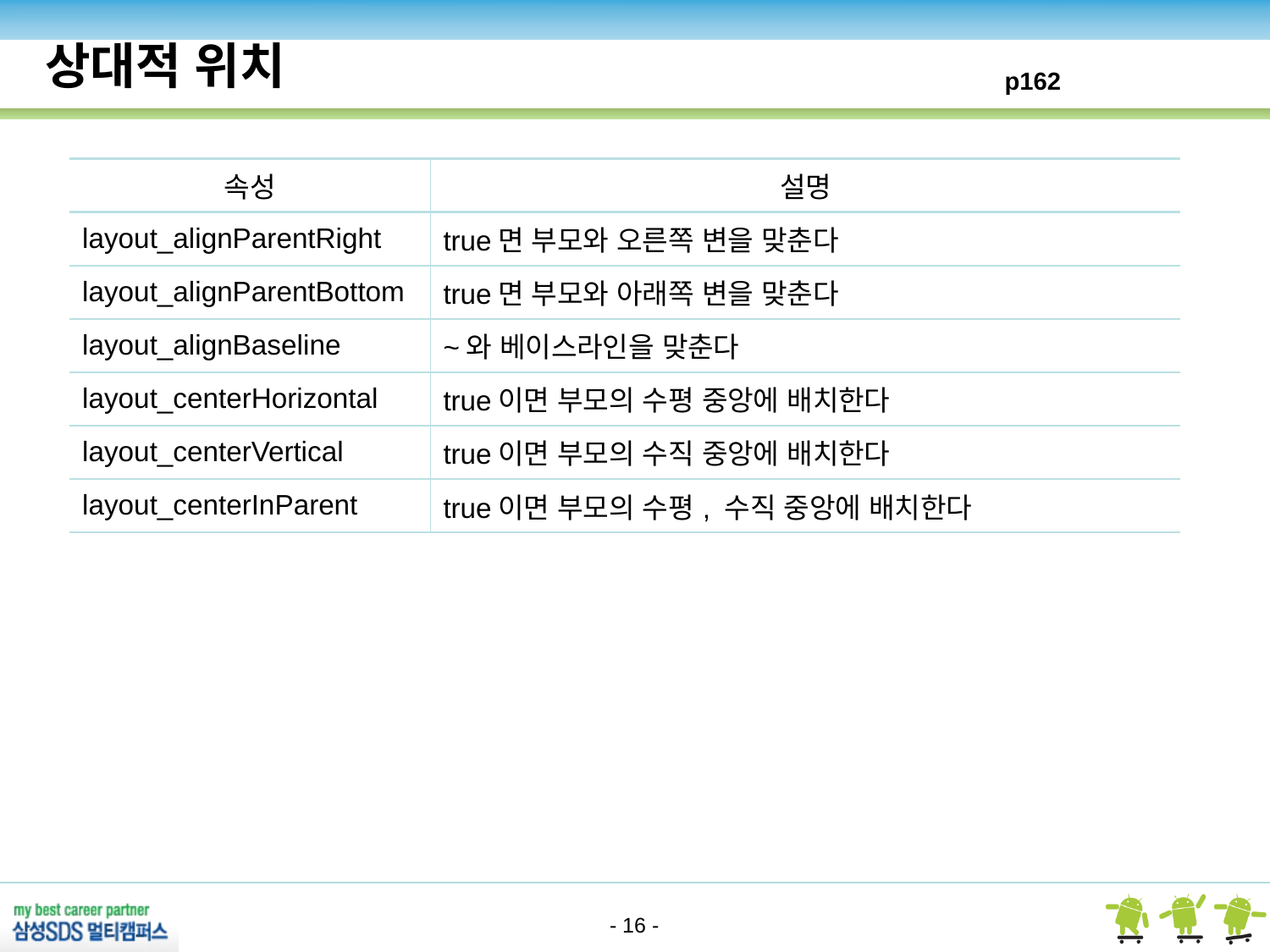

상대적 위치
p162
| 속성 | 설명 |
| --- | --- |
| layout\_alignParentRight | true면 부모와 오른쪽 변을 맞춘다 |
| layout\_alignParentBottom | true면 부모와 아래쪽 변을 맞춘다 |
| layout\_alignBaseline | ~와 베이스라인을 맞춘다 |
| layout\_centerHorizontal | true이면 부모의 수평 중앙에 배치한다 |
| layout\_centerVertical | true이면 부모의 수직 중앙에 배치한다 |
| layout\_centerInParent | true이면 부모의 수평, 수직 중앙에 배치한다 |
- 16 -